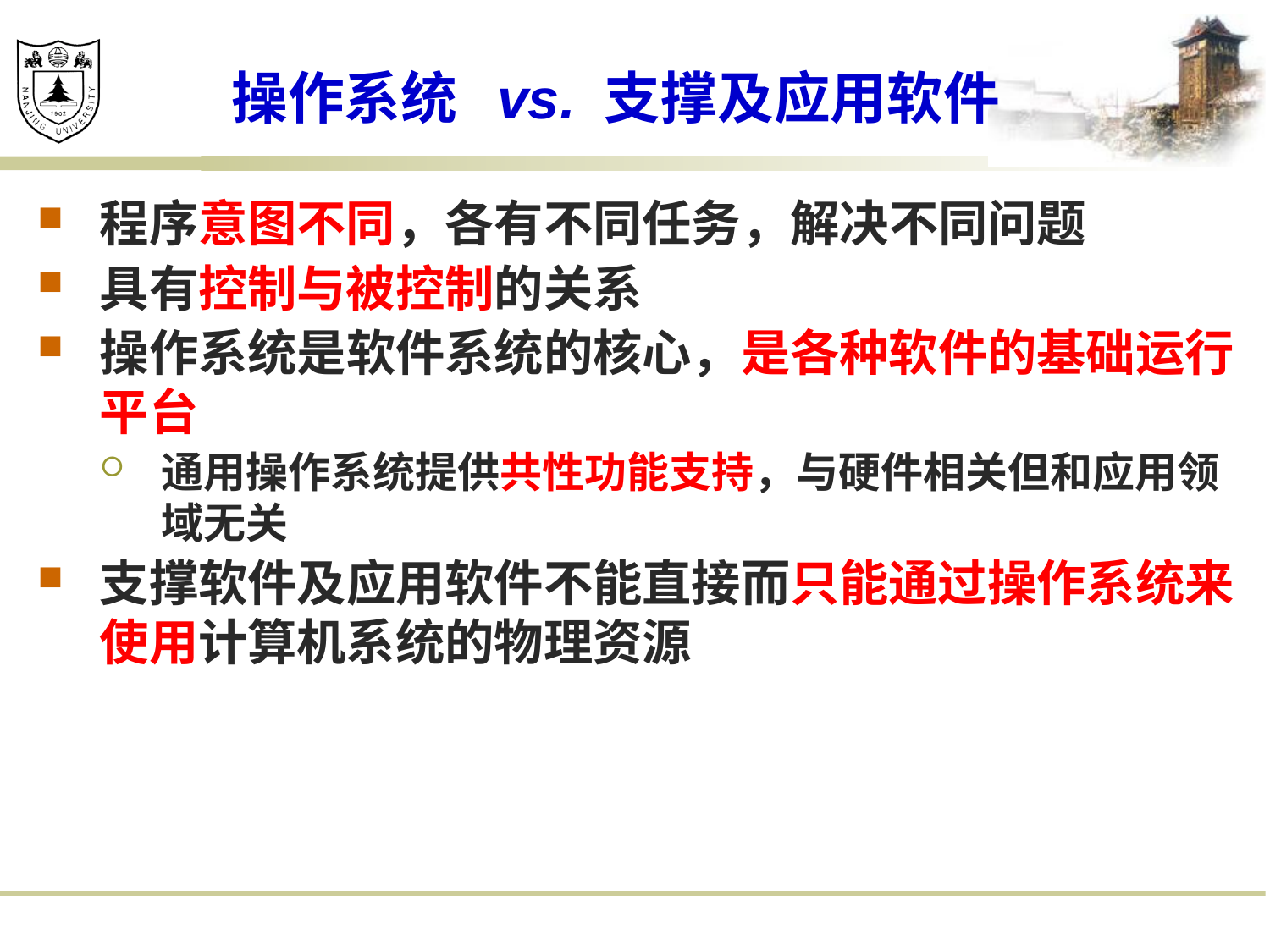

# 操作系统  vs. 支撑及应用软件
程序意图不同，各有不同任务，解决不同问题
具有控制与被控制的关系
操作系统是软件系统的核心，是各种软件的基础运行平台
通用操作系统提供共性功能支持，与硬件相关但和应用领域无关
支撑软件及应用软件不能直接而只能通过操作系统来使用计算机系统的物理资源

6